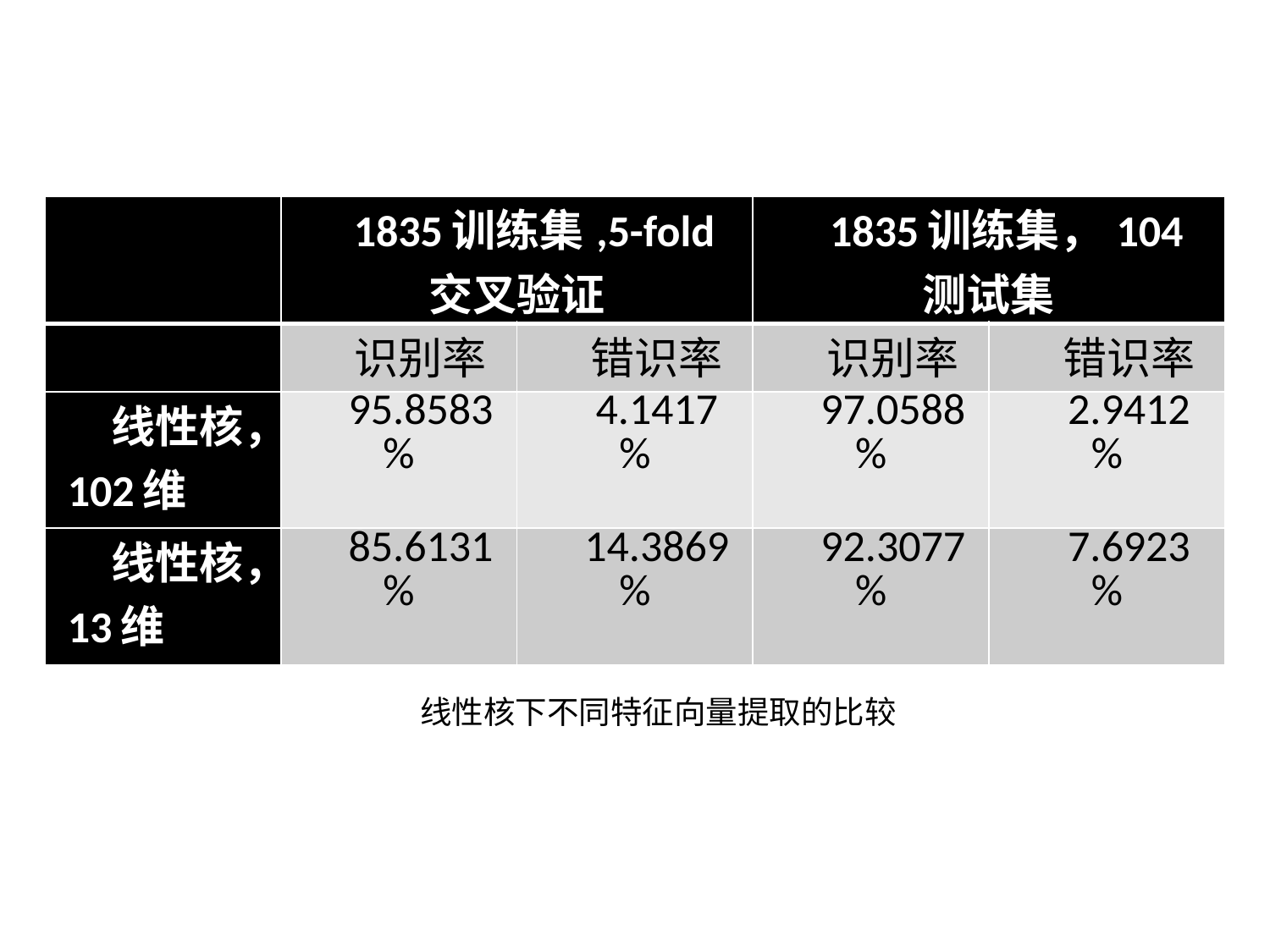

|  | 1835训练集,5-fold交叉验证 |  | 1835训练集，104测试集 |  |
| --- | --- | --- | --- | --- |
|  | 识别率 | 错识率 | 识别率 | 错识率 |
| 线性核，102维 | 95.8583% | 4.1417% | 97.0588% | 2.9412% |
| 线性核，13维 | 85.6131% | 14.3869% | 92.3077% | 7.6923% |
线性核下不同特征向量提取的比较